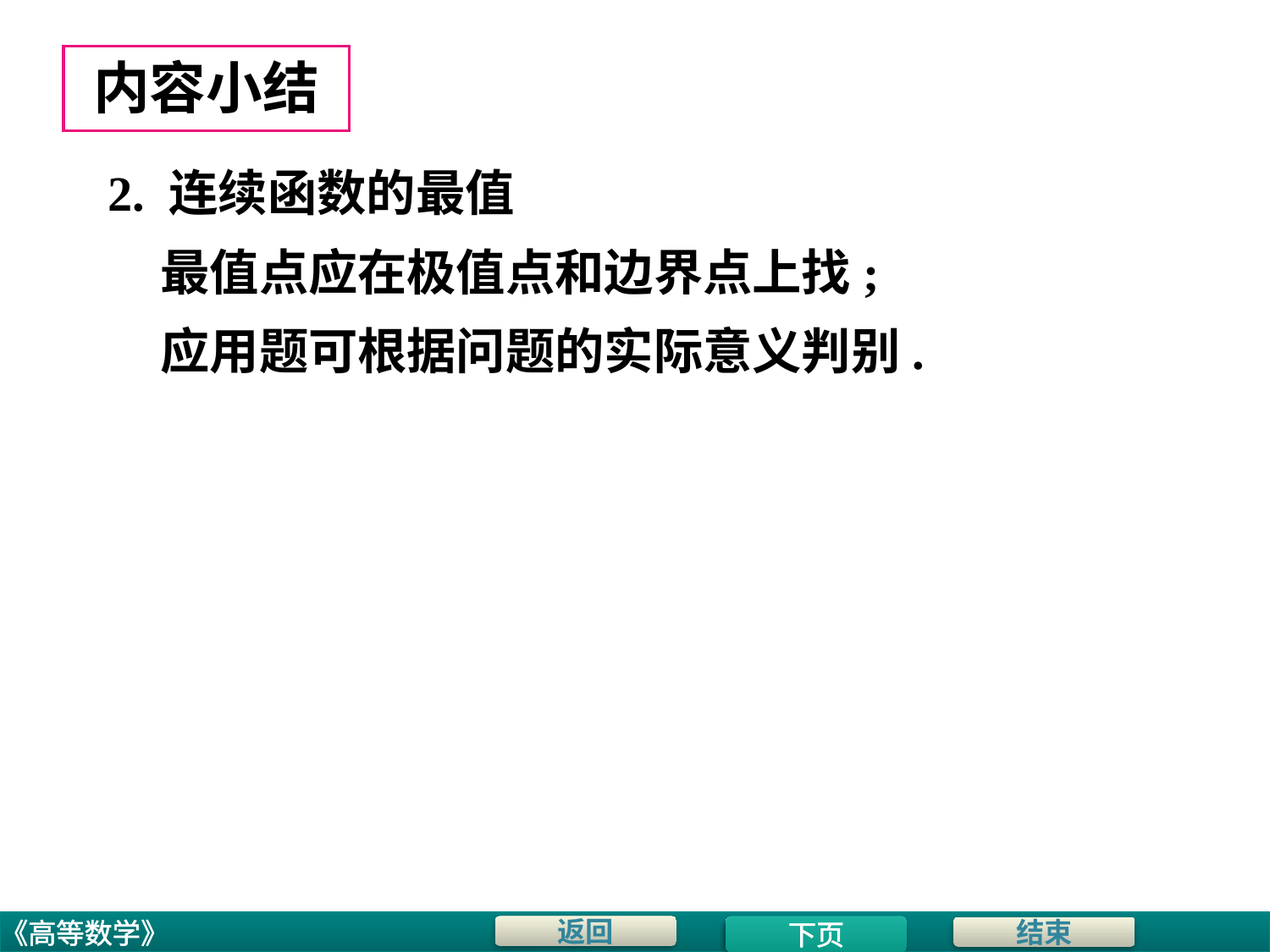

内容小结
# 2. 连续函数的最值
最值点应在极值点和边界点上找;
应用题可根据问题的实际意义判别.
下页